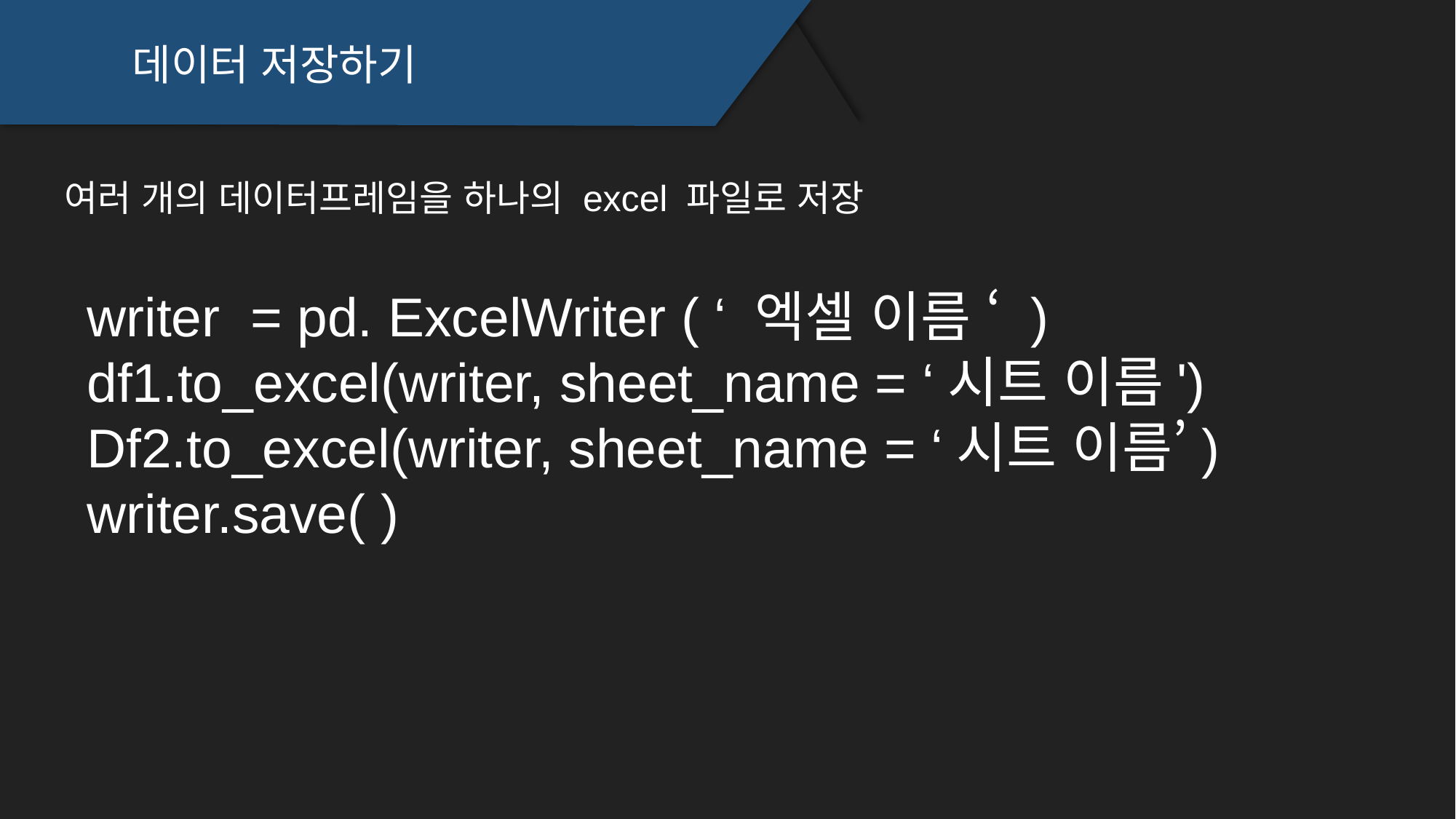

데이터 저장하기
여러 개의 데이터프레임을 하나의 excel 파일로 저장
writer  = pd. ExcelWriter ( ‘ 엑셀 이름 ‘ )
df1.to_excel(writer, sheet_name = ‘시트 이름')
Df2.to_excel(writer, sheet_name = ‘시트 이름’)
writer.save( )